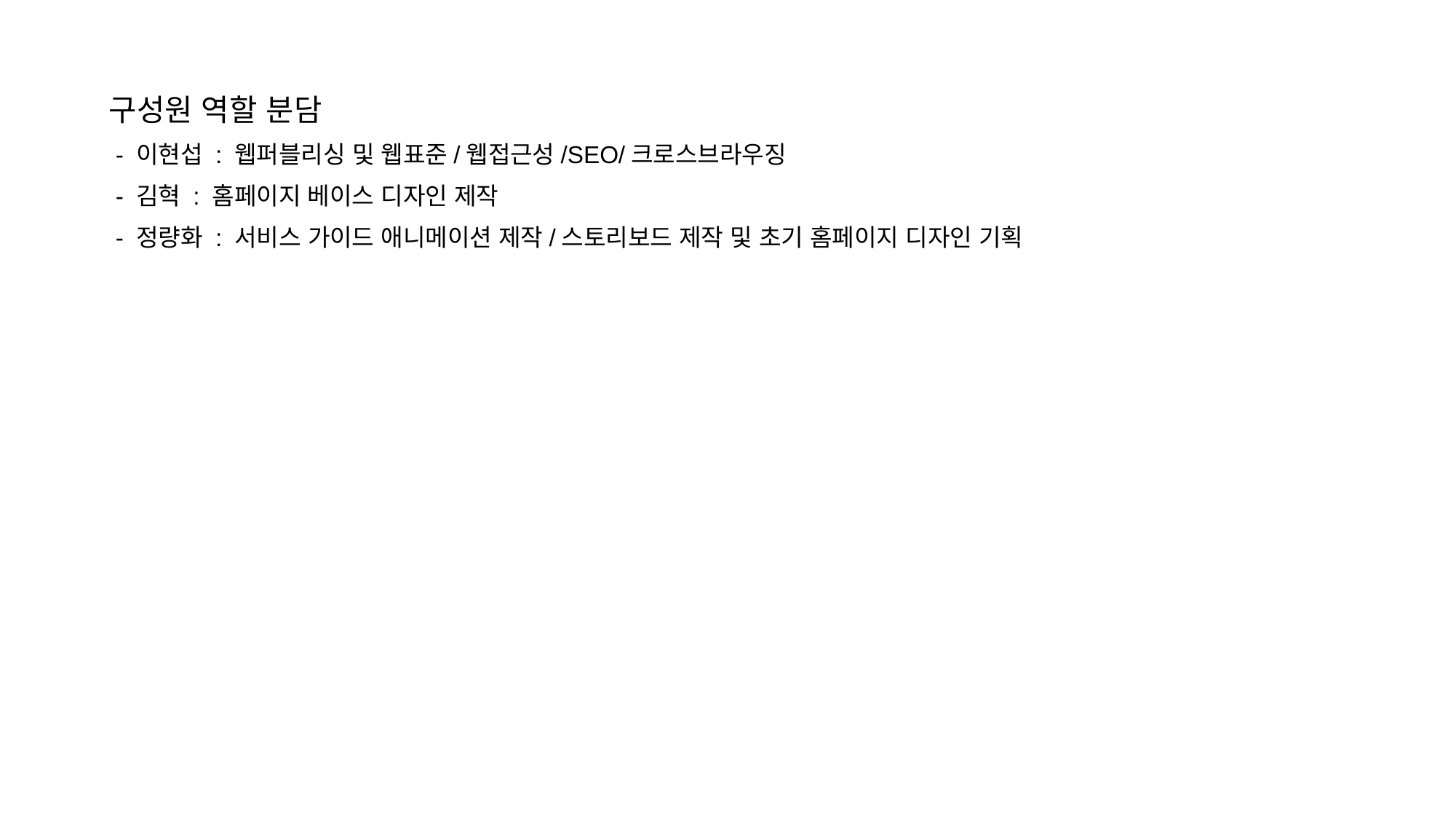

구성원 역할 분담
 - 이현섭 : 웹퍼블리싱 및 웹표준/웹접근성/SEO/크로스브라우징
 - 김혁 : 홈페이지 베이스 디자인 제작
 - 정량화 : 서비스 가이드 애니메이션 제작/스토리보드 제작 및 초기 홈페이지 디자인 기획